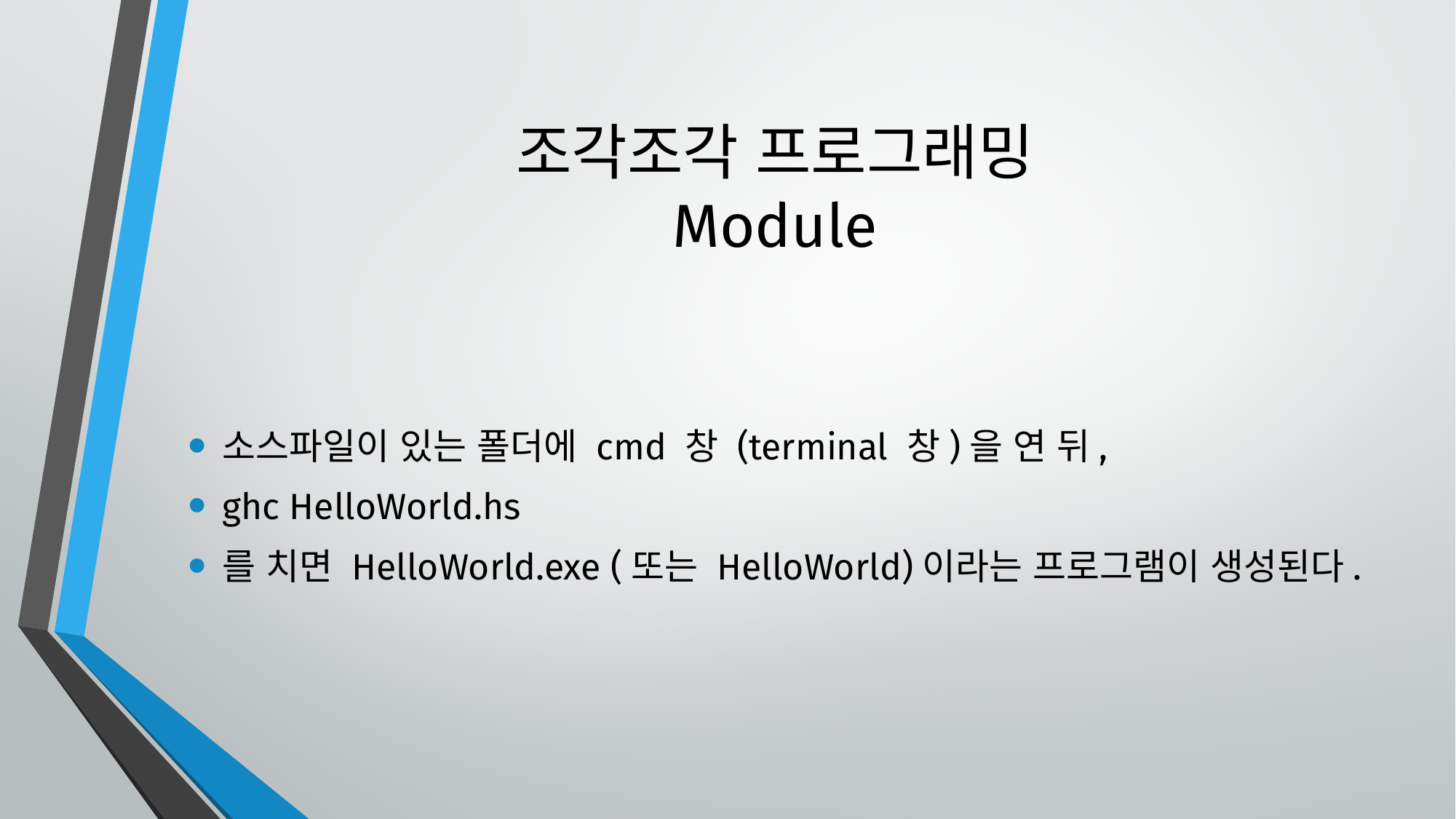

# 조각조각 프로그래밍 Module
소스파일이 있는 폴더에 cmd 창 (terminal 창)을 연 뒤,
ghc HelloWorld.hs
를 치면 HelloWorld.exe (또는 HelloWorld)이라는 프로그램이 생성된다.